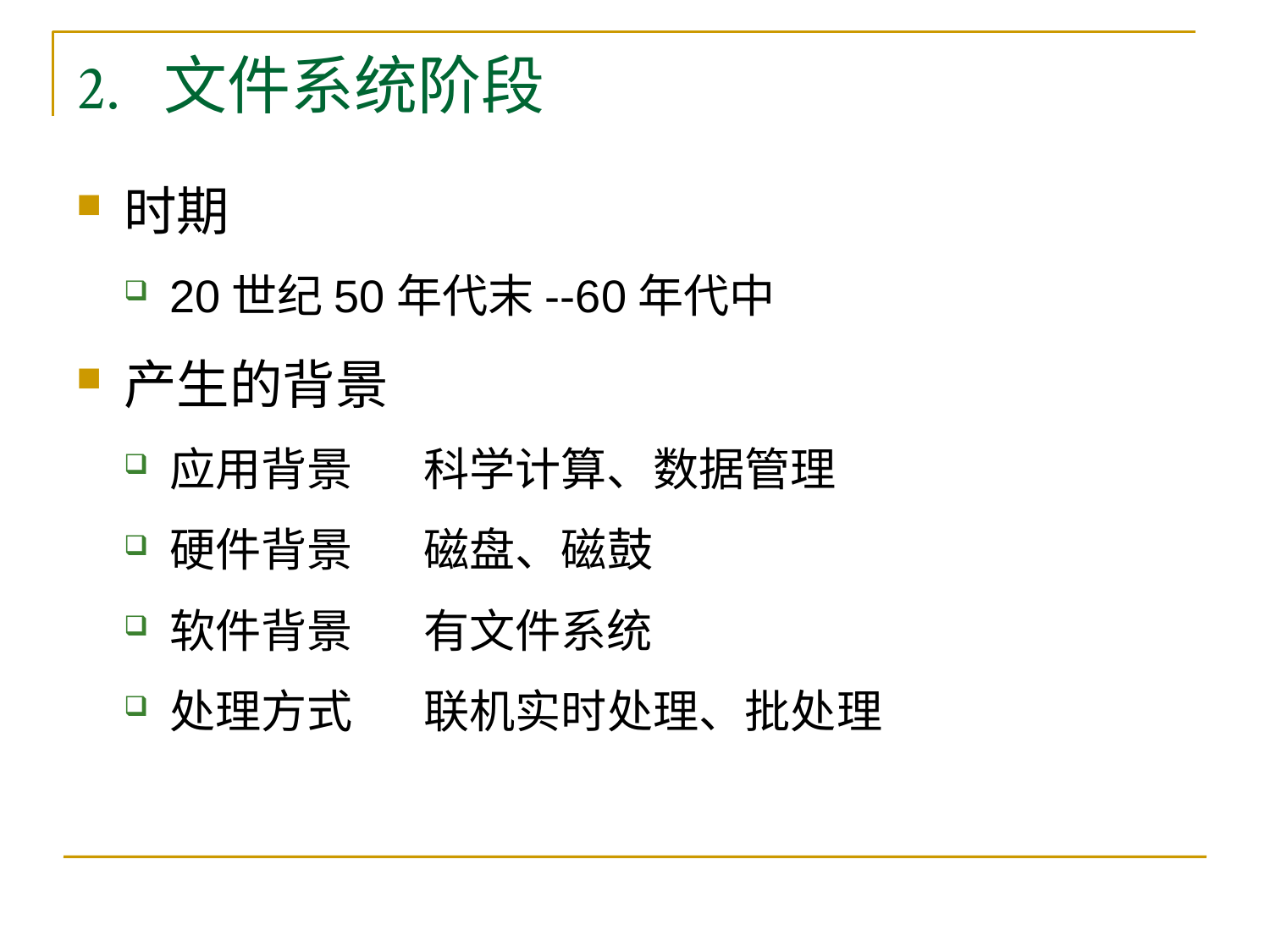

# 2.  文件系统阶段
时期
20世纪50年代末--60年代中
产生的背景
应用背景	科学计算、数据管理
硬件背景	磁盘、磁鼓
软件背景	有文件系统
处理方式	联机实时处理、批处理